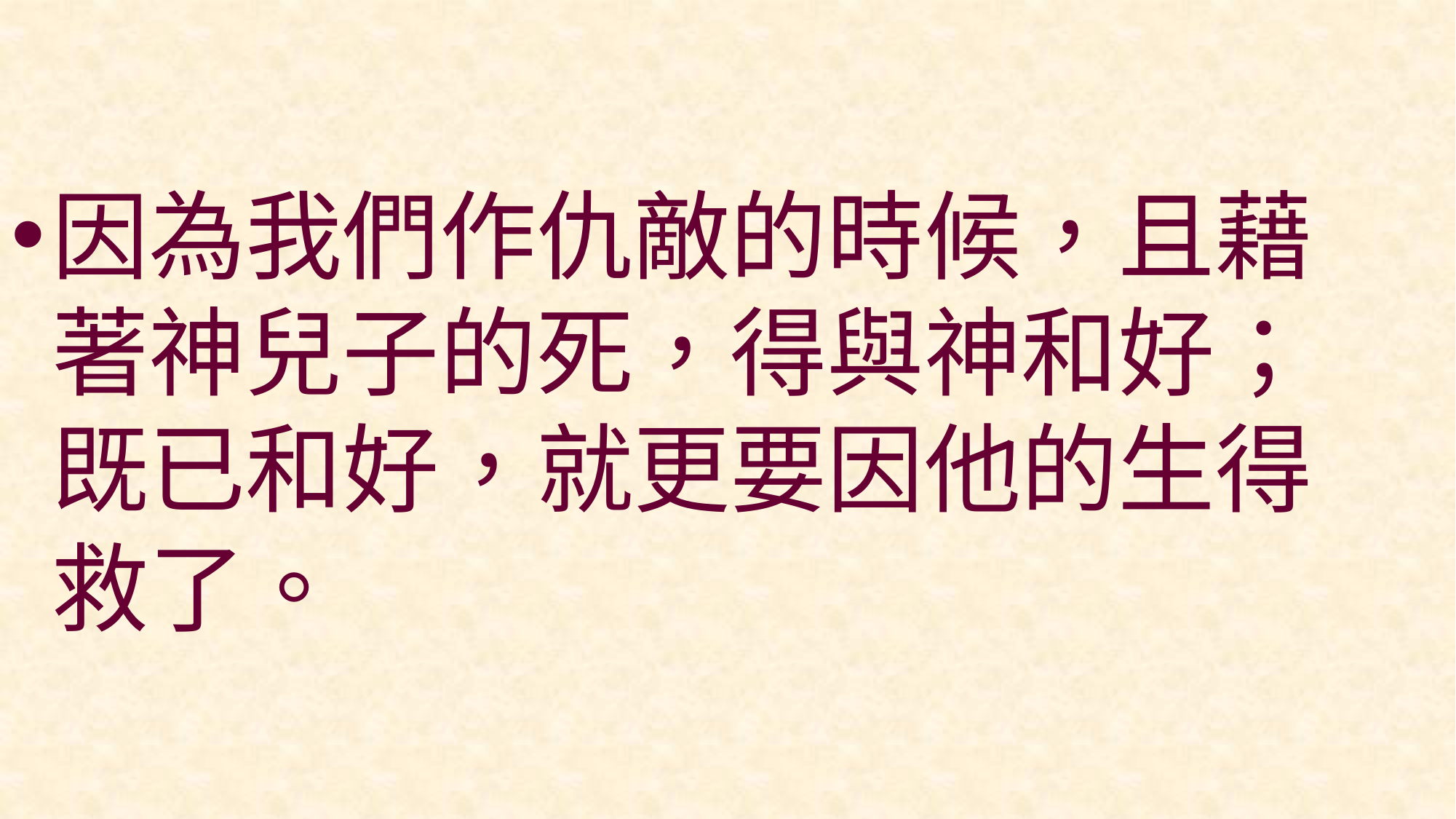

因為我們作仇敵的時候，且藉著神兒子的死，得與神和好；既已和好，就更要因他的生得救了。